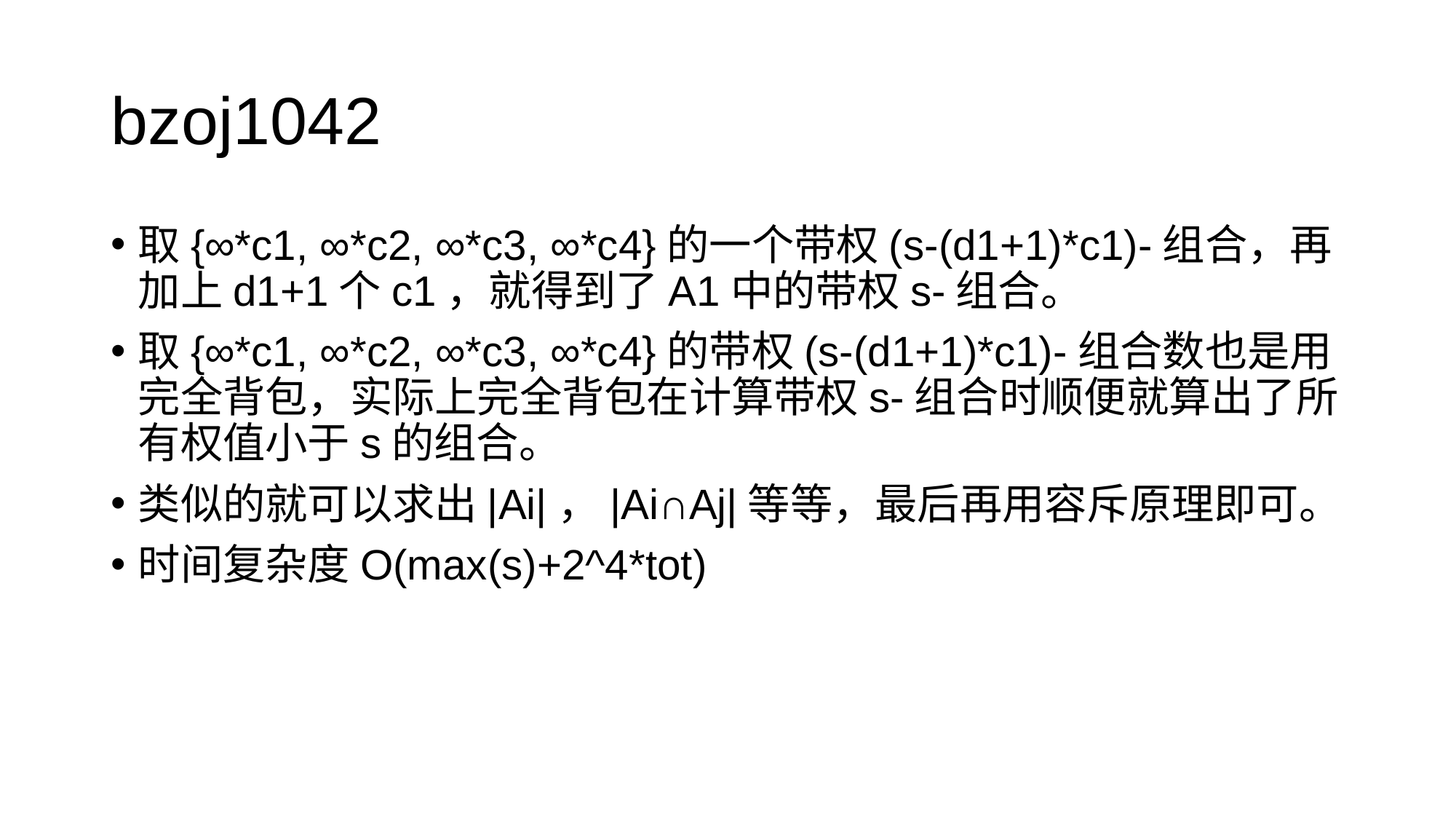

# bzoj1042
取{∞*c1, ∞*c2, ∞*c3, ∞*c4}的一个带权(s-(d1+1)*c1)-组合，再加上d1+1个c1，就得到了A1中的带权s-组合。
取{∞*c1, ∞*c2, ∞*c3, ∞*c4}的带权(s-(d1+1)*c1)-组合数也是用完全背包，实际上完全背包在计算带权s-组合时顺便就算出了所有权值小于s的组合。
类似的就可以求出|Ai|，|Ai∩Aj|等等，最后再用容斥原理即可。
时间复杂度O(max(s)+2^4*tot)